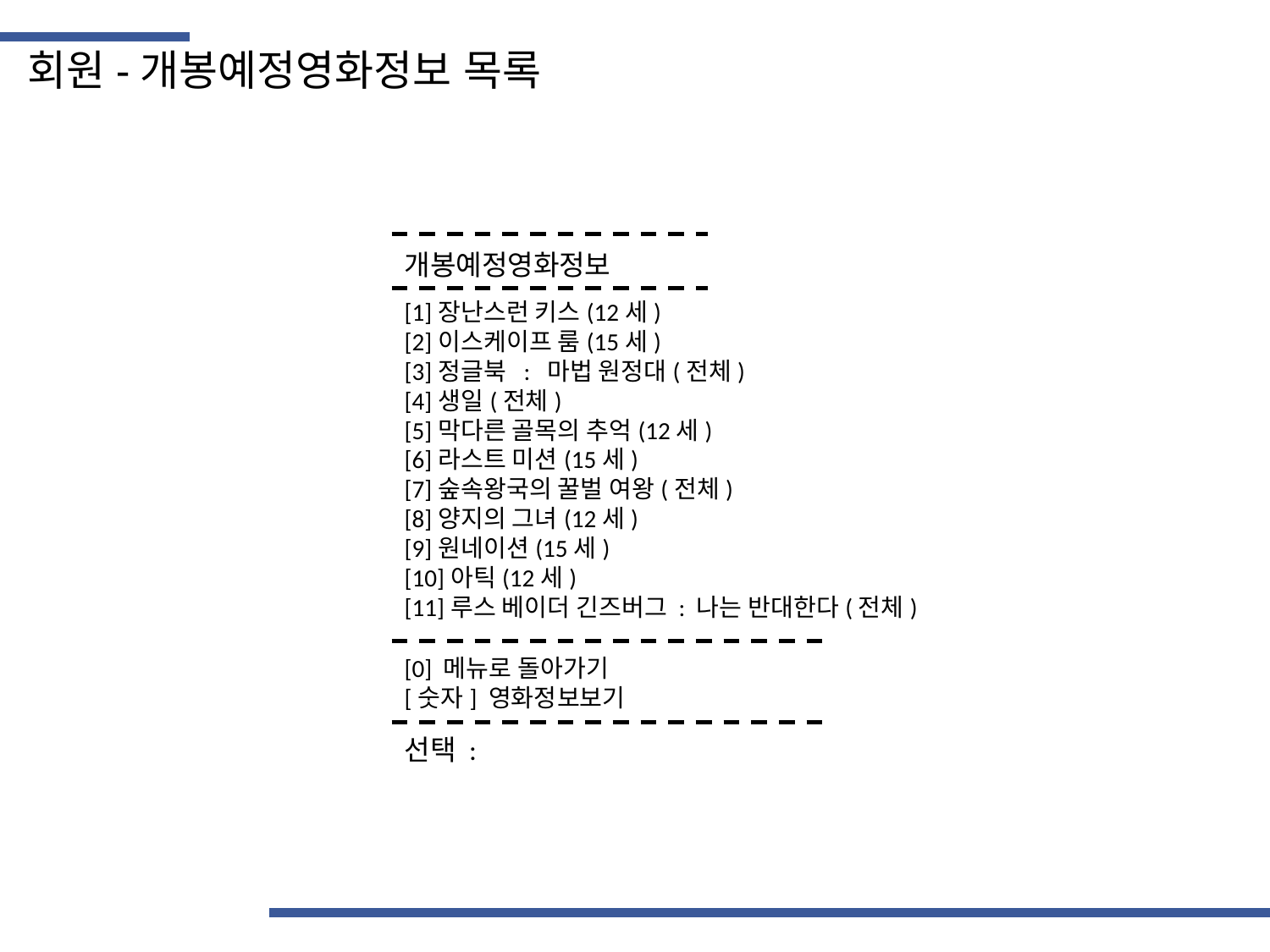

회원-개봉예정영화정보 목록
개봉예정영화정보
[1]장난스런 키스(12세)
[2]이스케이프 룸(15세)
[3]정글북  :  마법 원정대(전체)
[4]생일(전체)
[5]막다른 골목의 추억(12세)
[6]라스트 미션(15세)
[7]숲속왕국의 꿀벌 여왕(전체)
[8]양지의 그녀(12세)
[9]원네이션(15세)
[10]아틱(12세)
[11]루스 베이더 긴즈버그 : 나는 반대한다(전체)
[0] 메뉴로 돌아가기
[숫자] 영화정보보기
선택 :